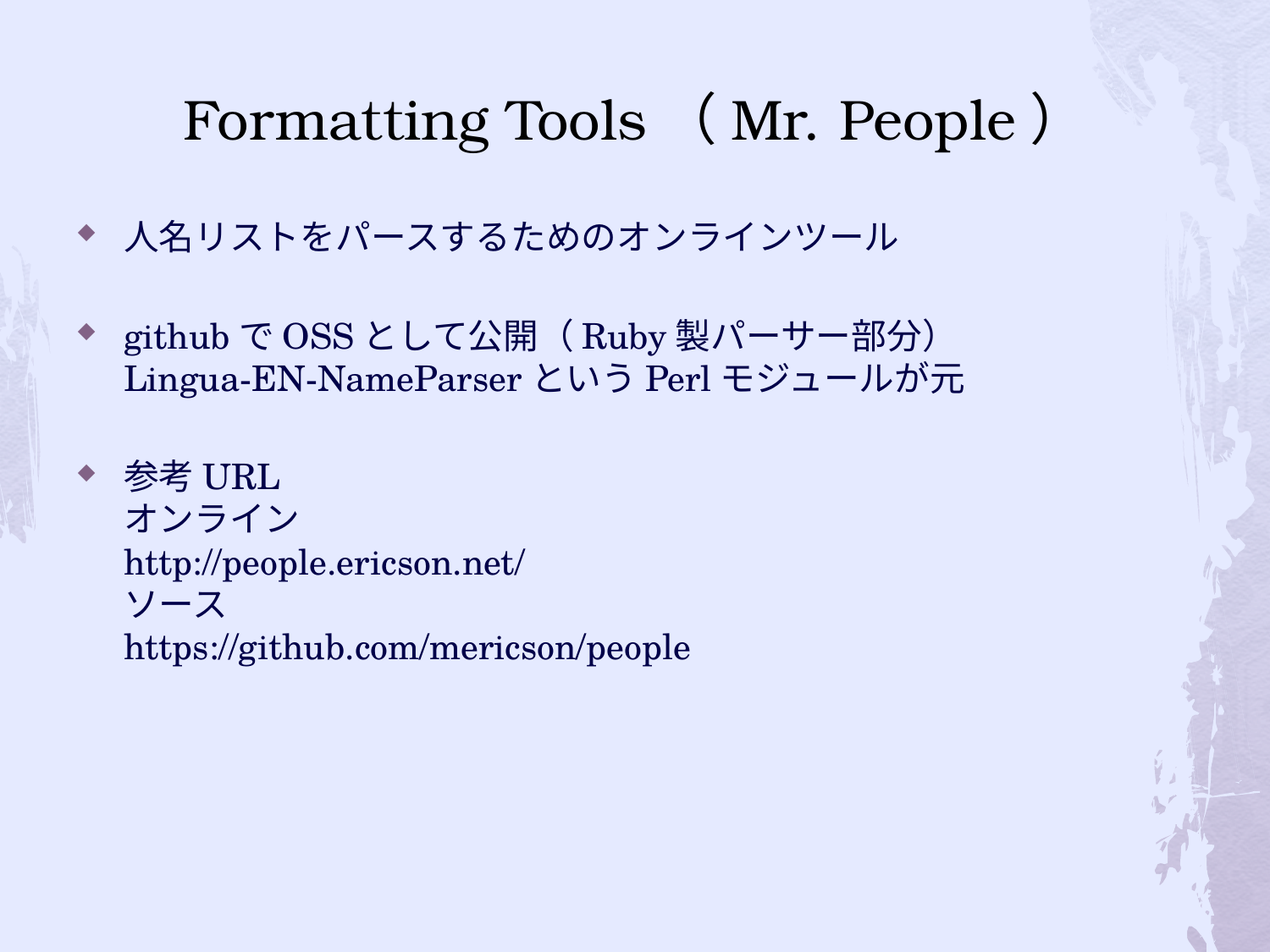

# Formatting Tools（Mr. People）
人名リストをパースするためのオンラインツール

githubでOSSとして公開（Ruby製パーサー部分）
Lingua-EN-NameParserというPerlモジュールが元

参考URL
オンライン
http://people.ericson.net/
ソース
https://github.com/mericson/people